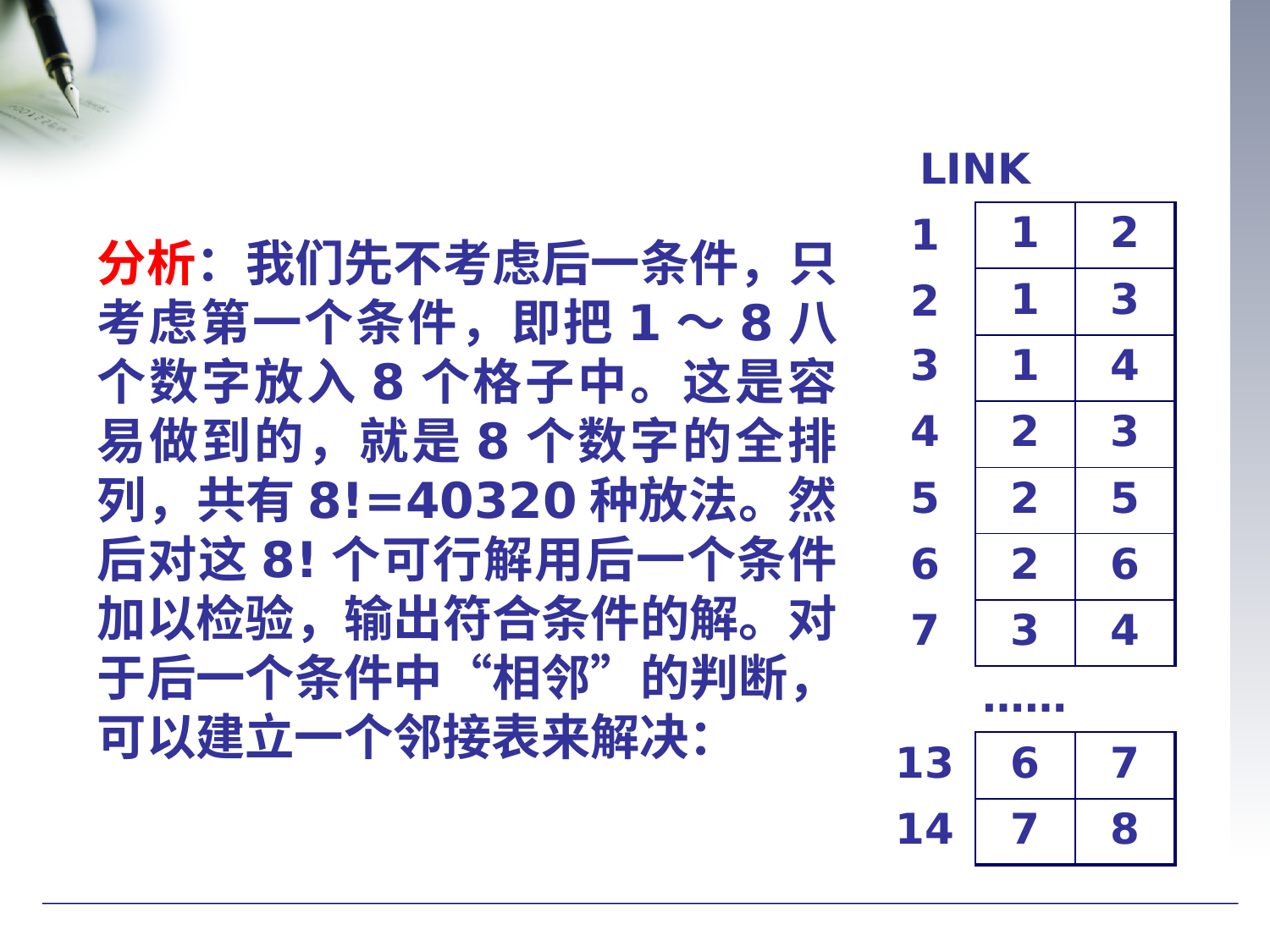

#
| LINK |  |  |
| --- | --- | --- |
| 1 | 1 | 2 |
| 2 | 1 | 3 |
| 3 | 1 | 4 |
| 4 | 2 | 3 |
| 5 | 2 | 5 |
| 6 | 2 | 6 |
| 7 | 3 | 4 |
| …… |  |  |
| 13 | 6 | 7 |
| 14 | 7 | 8 |
分析：我们先不考虑后一条件，只考虑第一个条件，即把1～8八个数字放入8个格子中。这是容易做到的，就是8个数字的全排列，共有8!=40320种放法。然后对这8!个可行解用后一个条件加以检验，输出符合条件的解。对于后一个条件中“相邻”的判断，可以建立一个邻接表来解决：